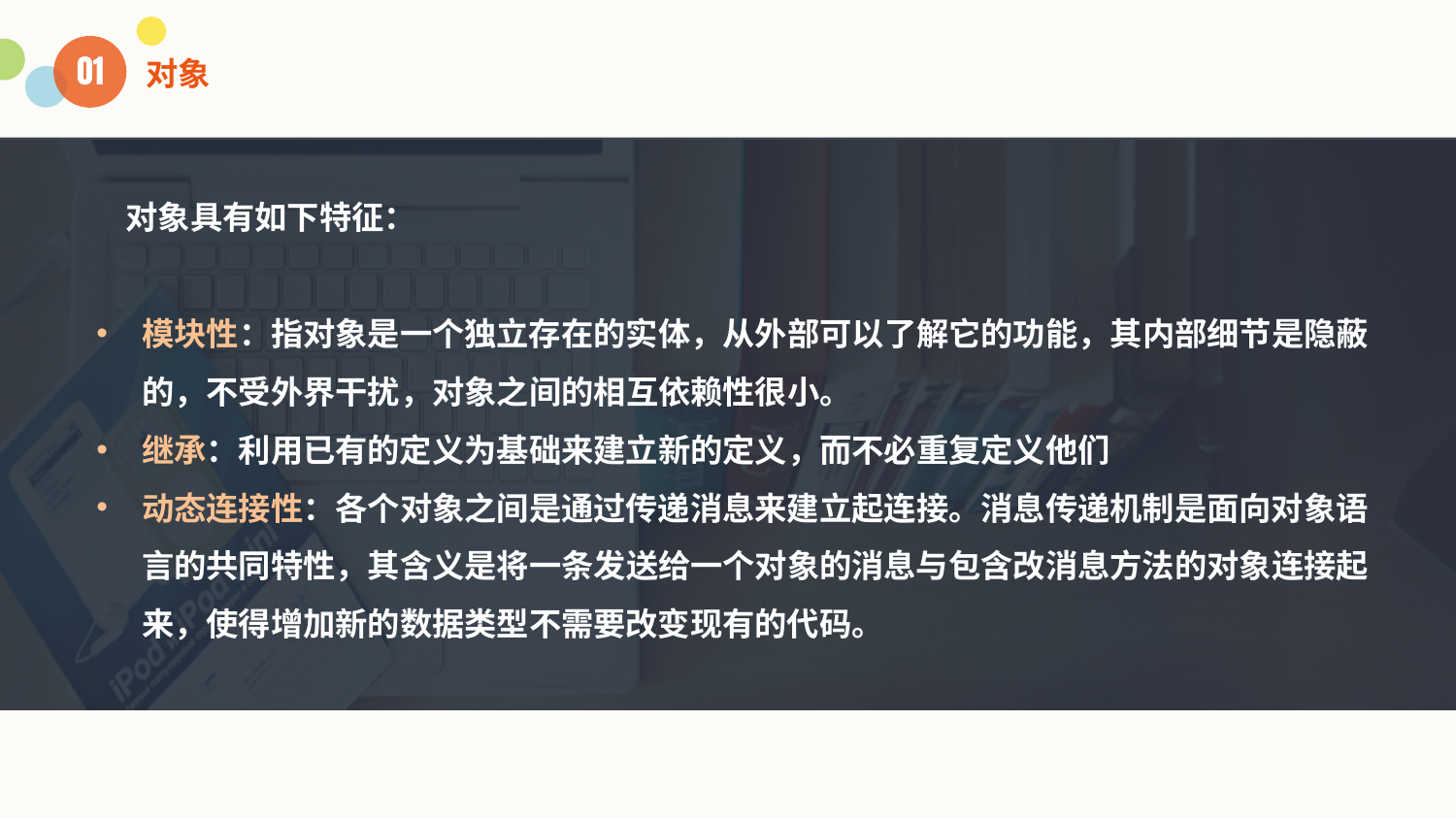

01
对象

   对象具有如下特征：

模块性：指对象是一个独立存在的实体，从外部可以了解它的功能，其内部细节是隐蔽的，不受外界干扰，对象之间的相互依赖性很小。
继承：利用已有的定义为基础来建立新的定义，而不必重复定义他们
动态连接性：各个对象之间是通过传递消息来建立起连接。消息传递机制是面向对象语言的共同特性，其含义是将一条发送给一个对象的消息与包含改消息方法的对象连接起来，使得增加新的数据类型不需要改变现有的代码。